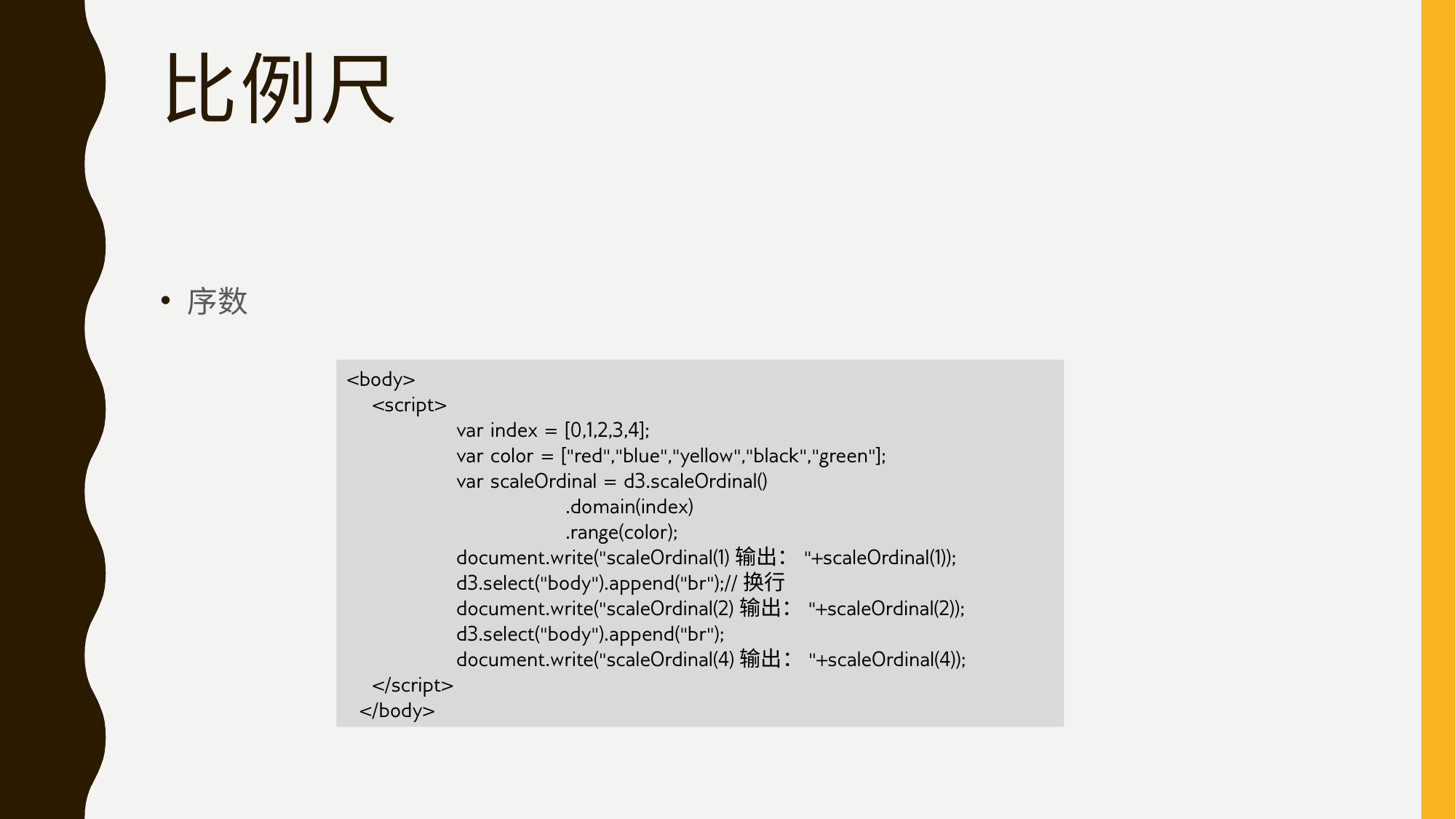

# 比例尺
序数
<body>
    <script>
    	var index = [0,1,2,3,4];
    	var color = ["red","blue","yellow","black","green"];
    	var scaleOrdinal = d3.scaleOrdinal()
    		.domain(index)
    		.range(color);
    	document.write("scaleOrdinal(1)输出："+scaleOrdinal(1));
    	d3.select("body").append("br");//换行
    	document.write("scaleOrdinal(2)输出："+scaleOrdinal(2));
    	d3.select("body").append("br");
    	document.write("scaleOrdinal(4)输出："+scaleOrdinal(4));
    </script>
  </body>